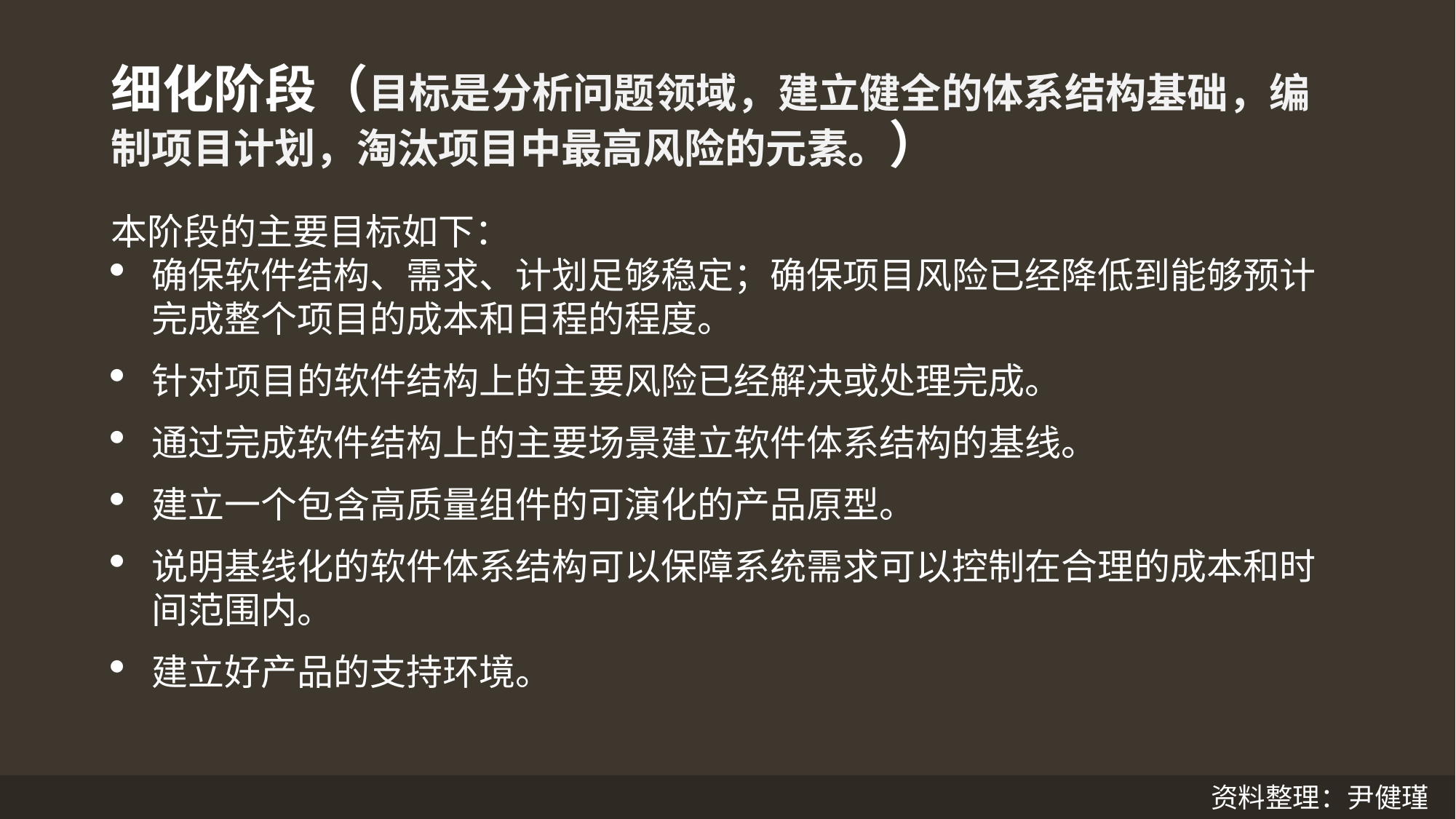

# 细化阶段（目标是分析问题领域，建立健全的体系结构基础，编制项目计划，淘汰项目中最高风险的元素。）
本阶段的主要目标如下：
确保软件结构、需求、计划足够稳定；确保项目风险已经降低到能够预计完成整个项目的成本和日程的程度。
针对项目的软件结构上的主要风险已经解决或处理完成。
通过完成软件结构上的主要场景建立软件体系结构的基线。
建立一个包含高质量组件的可演化的产品原型。
说明基线化的软件体系结构可以保障系统需求可以控制在合理的成本和时间范围内。
建立好产品的支持环境。
资料整理：尹健瑾